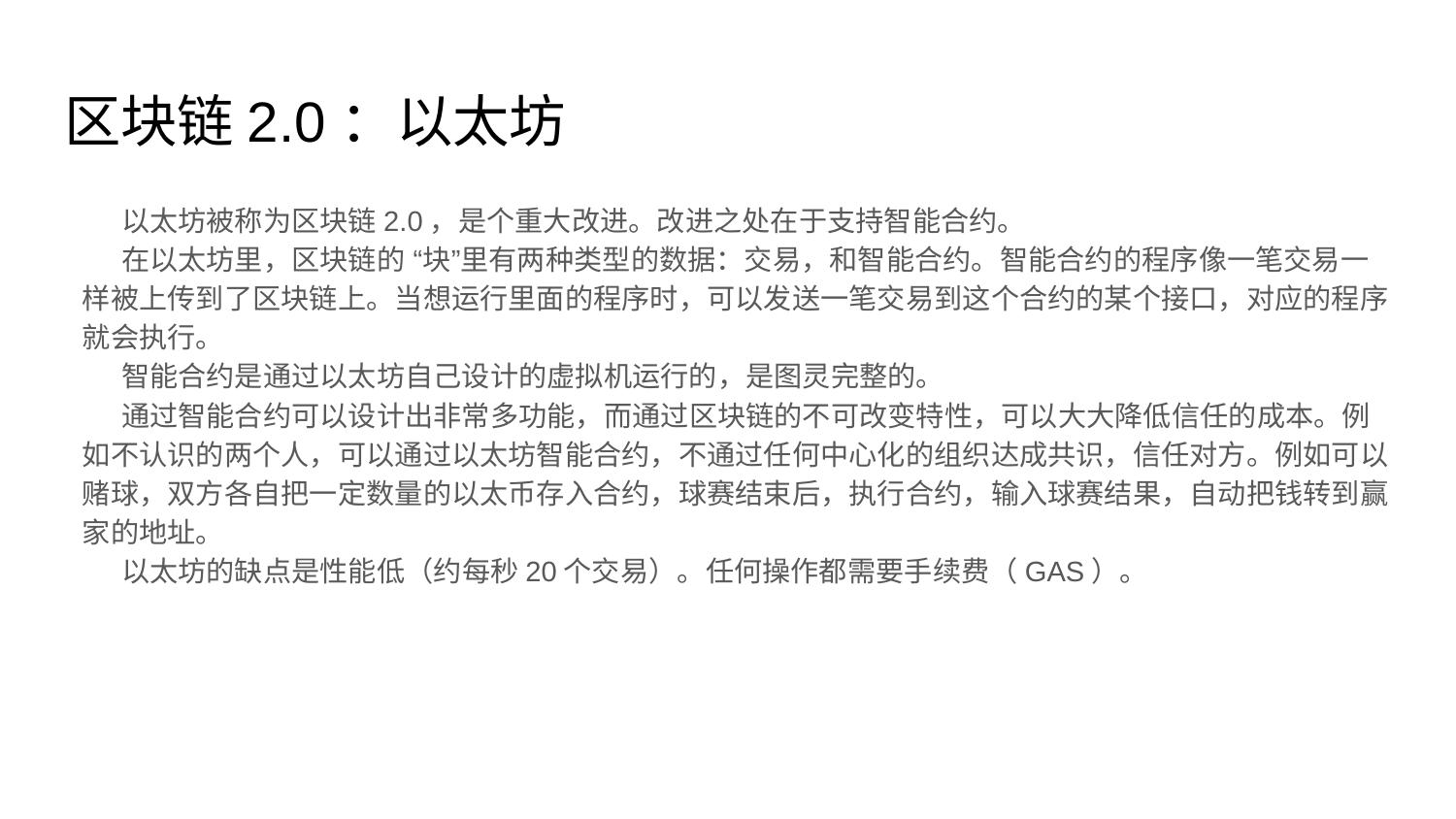

# 区块链2.0：以太坊
    以太坊被称为区块链2.0，是个重大改进。改进之处在于支持智能合约。
    在以太坊里，区块链的 “块”里有两种类型的数据：交易，和智能合约。智能合约的程序像一笔交易一样被上传到了区块链上。当想运行里面的程序时，可以发送一笔交易到这个合约的某个接口，对应的程序就会执行。
    智能合约是通过以太坊自己设计的虚拟机运行的，是图灵完整的。
    通过智能合约可以设计出非常多功能，而通过区块链的不可改变特性，可以大大降低信任的成本。例如不认识的两个人，可以通过以太坊智能合约，不通过任何中心化的组织达成共识，信任对方。例如可以赌球，双方各自把一定数量的以太币存入合约，球赛结束后，执行合约，输入球赛结果，自动把钱转到赢家的地址。
    以太坊的缺点是性能低（约每秒20个交易）。任何操作都需要手续费（GAS）。